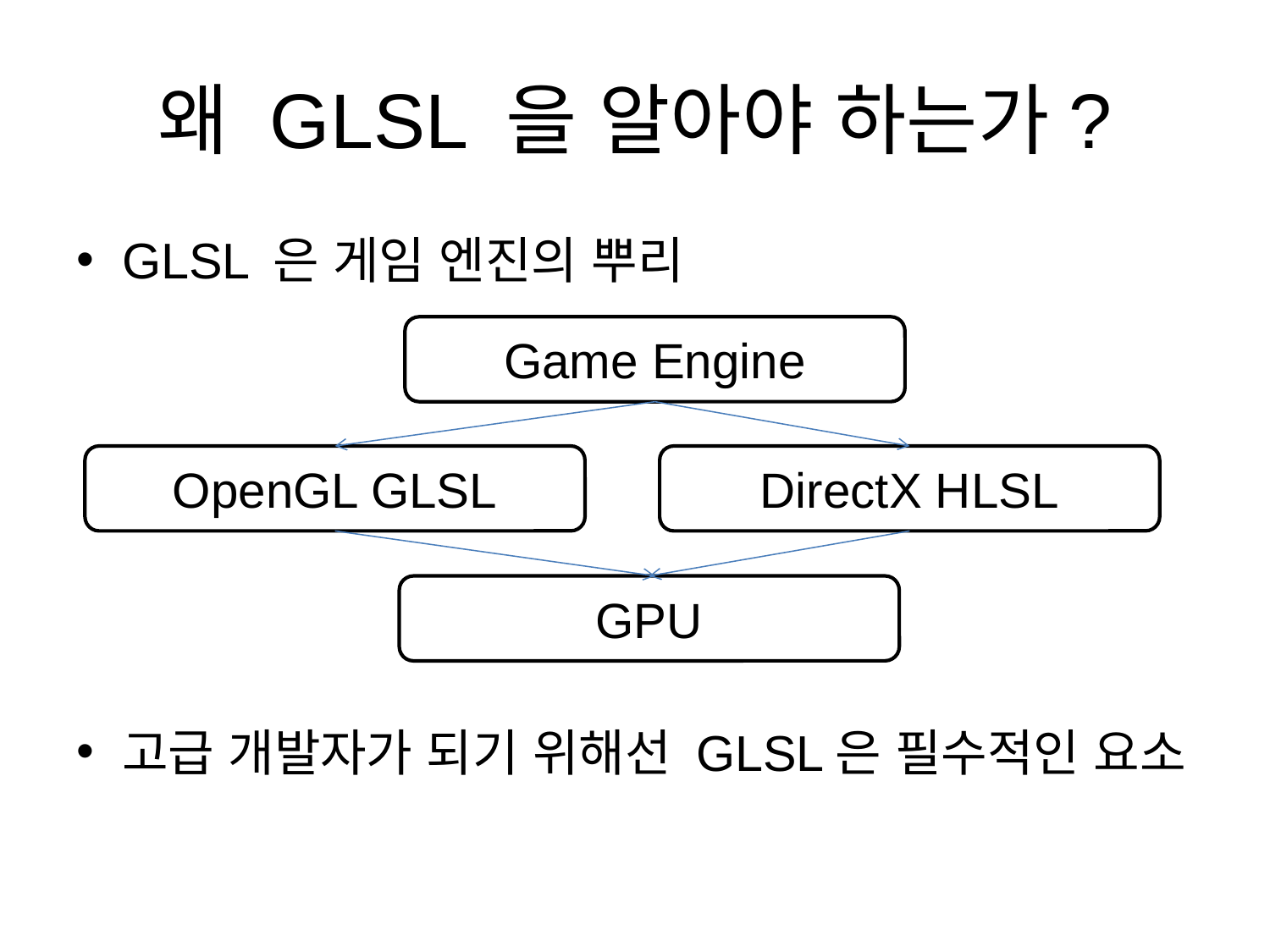

# 왜 GLSL 을 알아야 하는가?
GLSL 은 게임 엔진의 뿌리

고급 개발자가 되기 위해선 GLSL은 필수적인 요소
Game Engine
OpenGL GLSL
DirectX HLSL
GPU